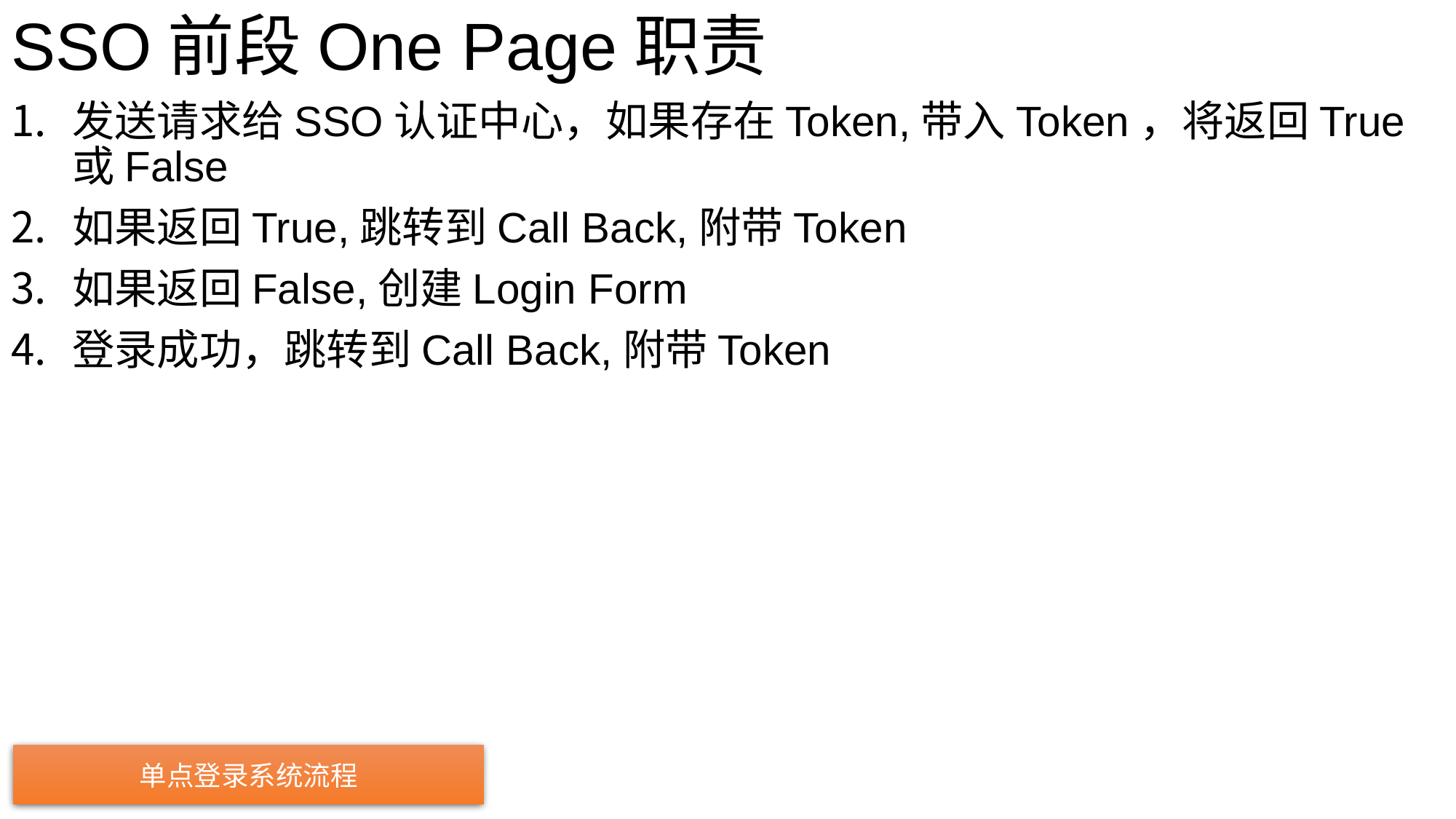

# SSO前段One Page职责
发送请求给SSO认证中心，如果存在Token,带入Token，将返回True或False
如果返回True,跳转到Call Back,附带Token
如果返回False,创建Login Form
登录成功，跳转到Call Back,附带Token

单点登录系统流程